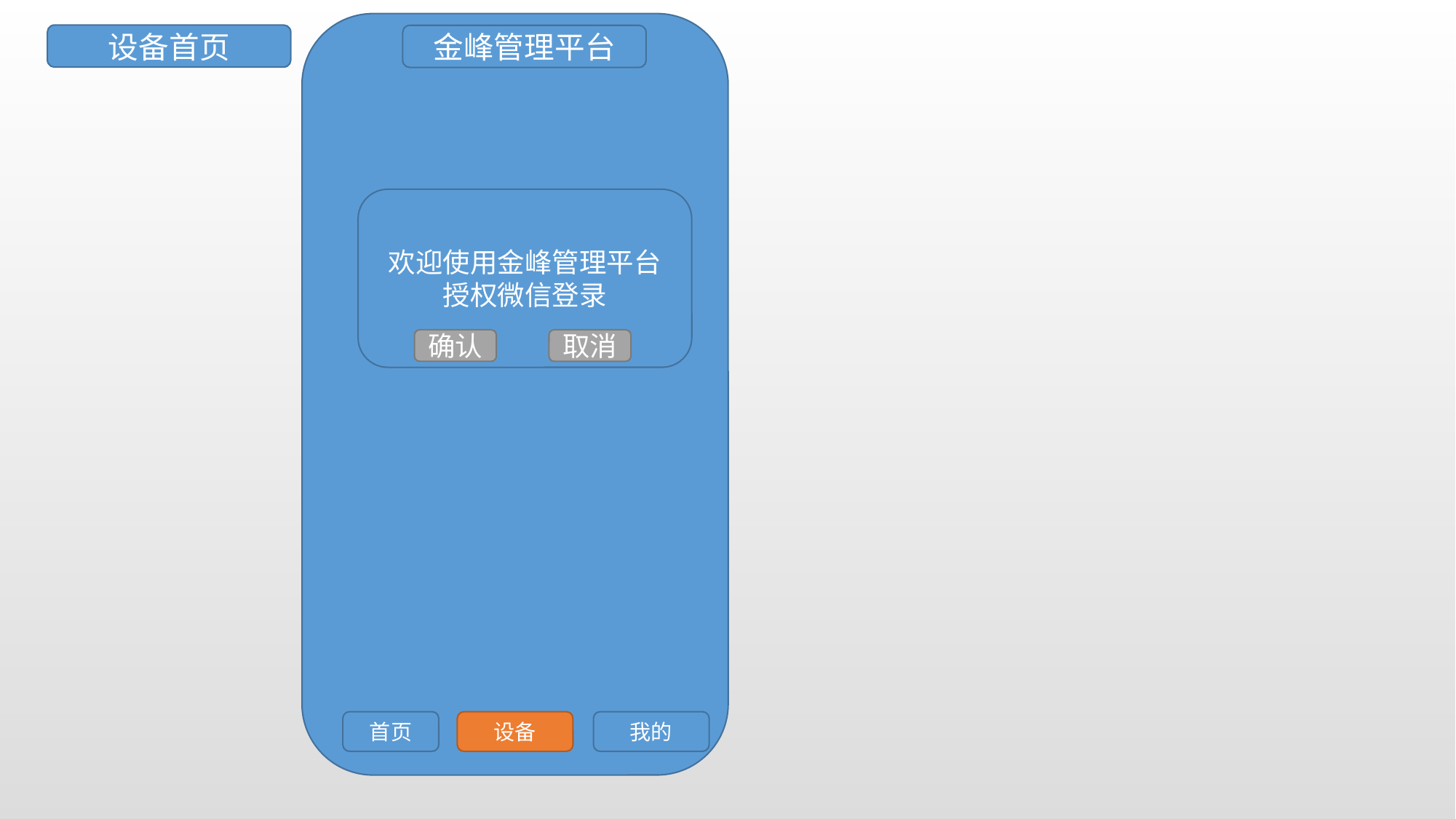

设备首页
金峰管理平台
欢迎使用金峰管理平台
授权微信登录
确认
取消
首页
设备
我的